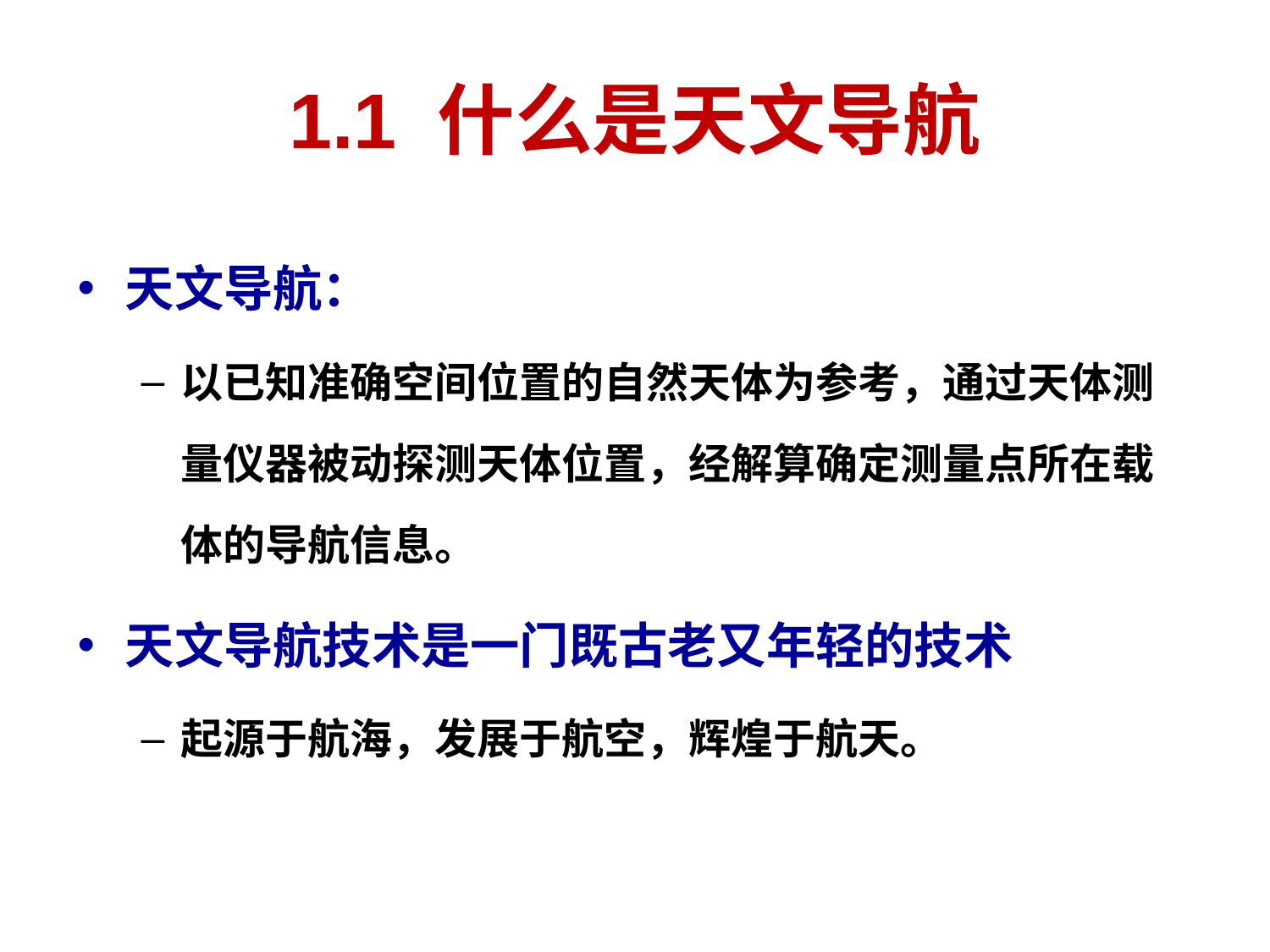

# 1.1 什么是天文导航
天文导航：
以已知准确空间位置的自然天体为参考，通过天体测量仪器被动探测天体位置，经解算确定测量点所在载体的导航信息。
天文导航技术是一门既古老又年轻的技术
起源于航海，发展于航空，辉煌于航天。